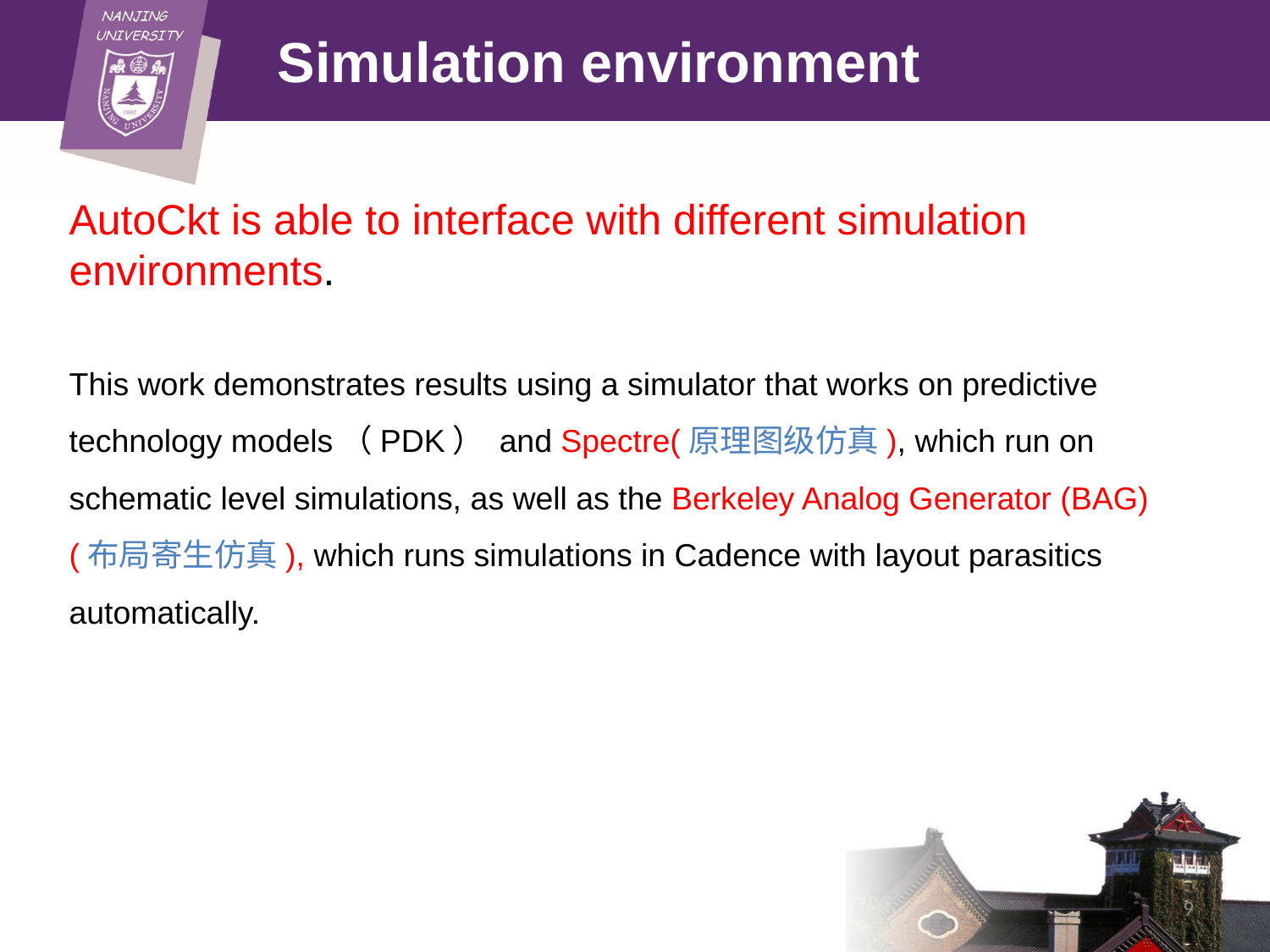

# Simulation environment
AutoCkt is able to interface with different simulation environments.

This work demonstrates results using a simulator that works on predictive technology models（PDK） and Spectre(原理图级仿真), which run on schematic level simulations, as well as the Berkeley Analog Generator (BAG)(布局寄生仿真), which runs simulations in Cadence with layout parasitics automatically.
9